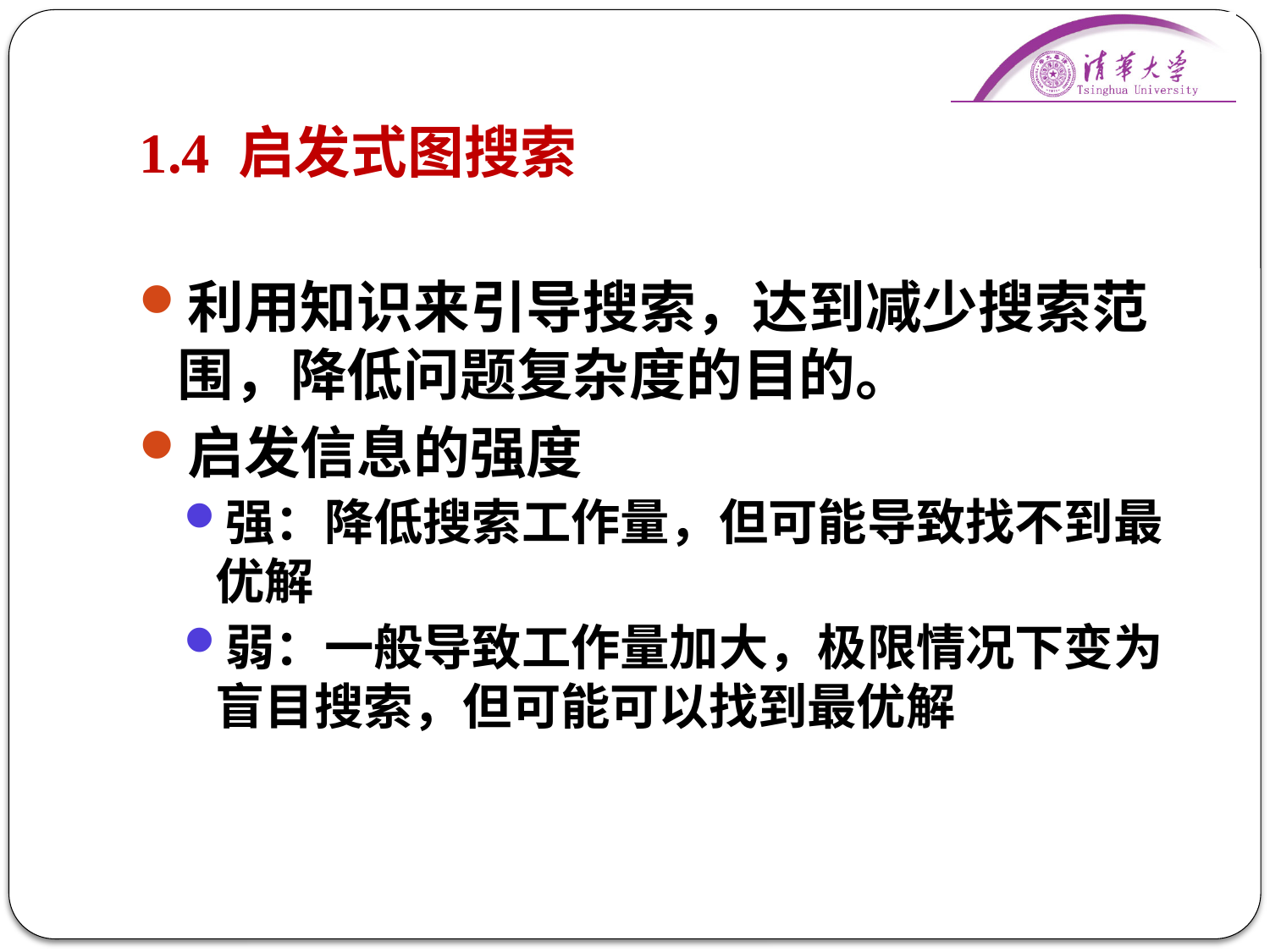

# 1.4 启发式图搜索
利用知识来引导搜索，达到减少搜索范围，降低问题复杂度的目的。
启发信息的强度
强：降低搜索工作量，但可能导致找不到最优解
弱：一般导致工作量加大，极限情况下变为盲目搜索，但可能可以找到最优解
38